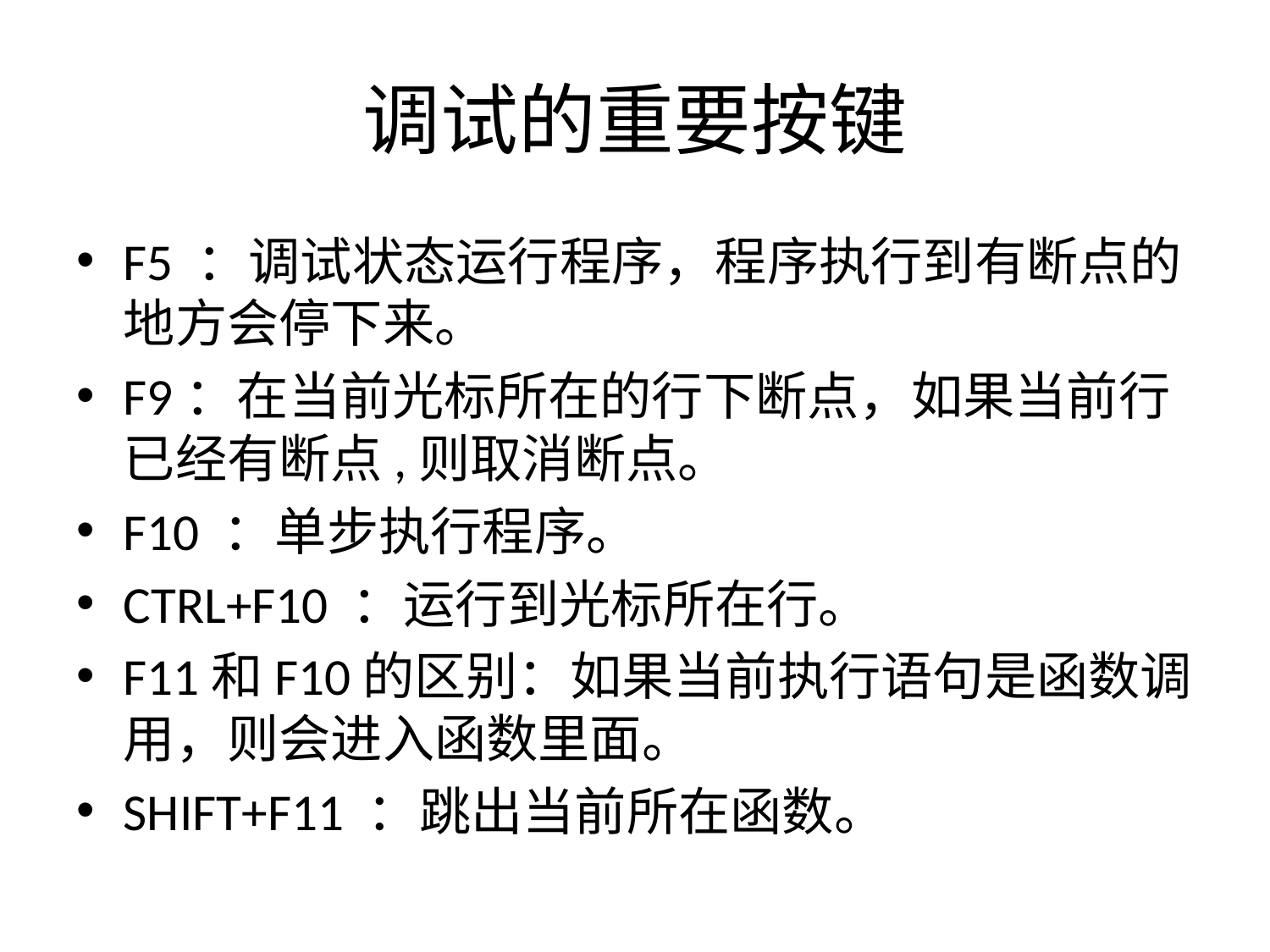

# 调试的重要按键
F5 ：调试状态运行程序，程序执行到有断点的地方会停下来。
F9：在当前光标所在的行下断点，如果当前行已经有断点,则取消断点。
F10 ：单步执行程序。
CTRL+F10 ：运行到光标所在行。
F11和F10的区别：如果当前执行语句是函数调用，则会进入函数里面。
SHIFT+F11 ：跳出当前所在函数。